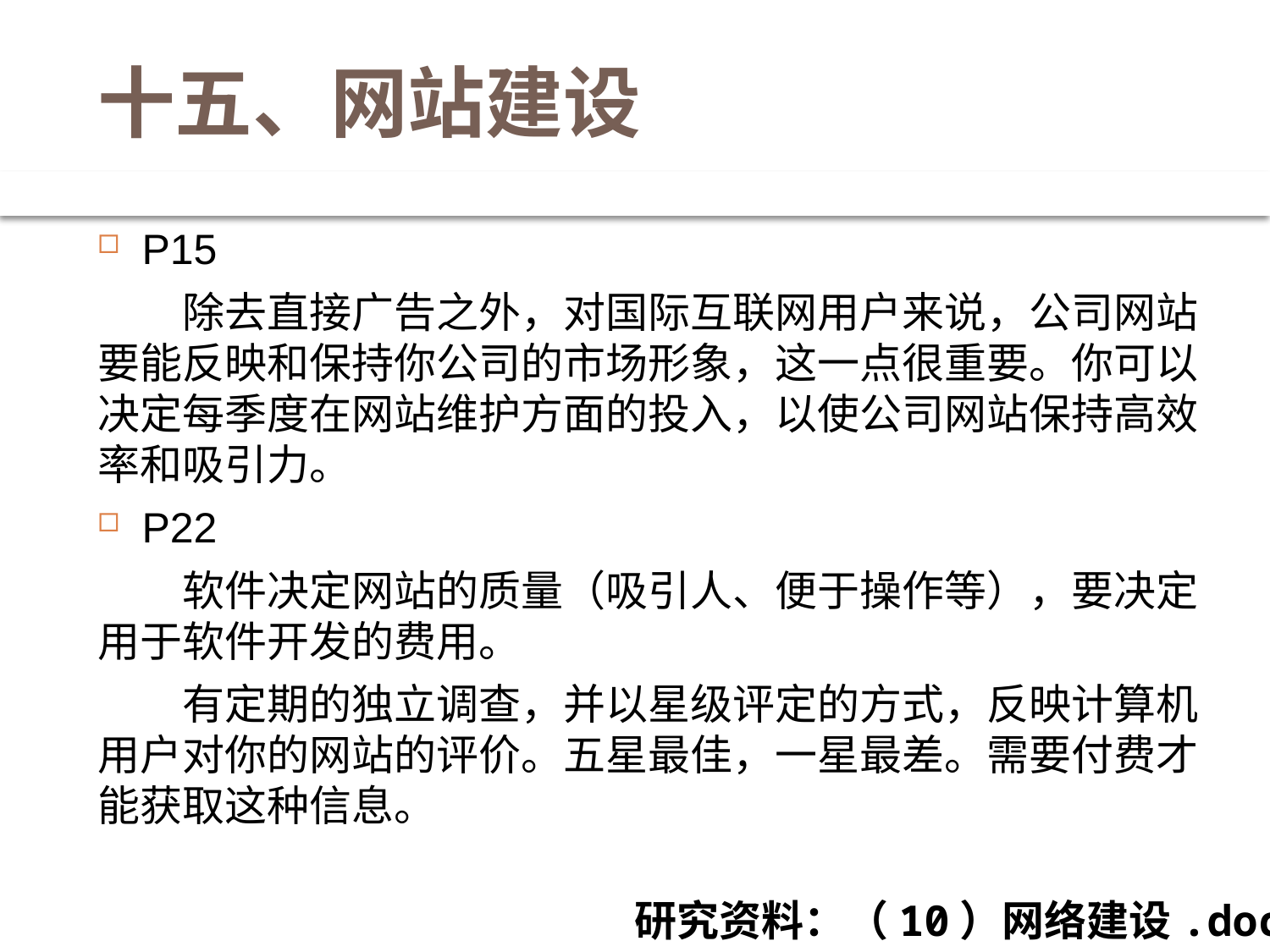

# 十五、网站建设
P15
　　除去直接广告之外，对国际互联网用户来说，公司网站要能反映和保持你公司的市场形象，这一点很重要。你可以决定每季度在网站维护方面的投入，以使公司网站保持高效率和吸引力。
P22
　　软件决定网站的质量（吸引人、便于操作等），要决定用于软件开发的费用。
　　有定期的独立调查，并以星级评定的方式，反映计算机用户对你的网站的评价。五星最佳，一星最差。需要付费才能获取这种信息。
研究资料：（10）网络建设.doc